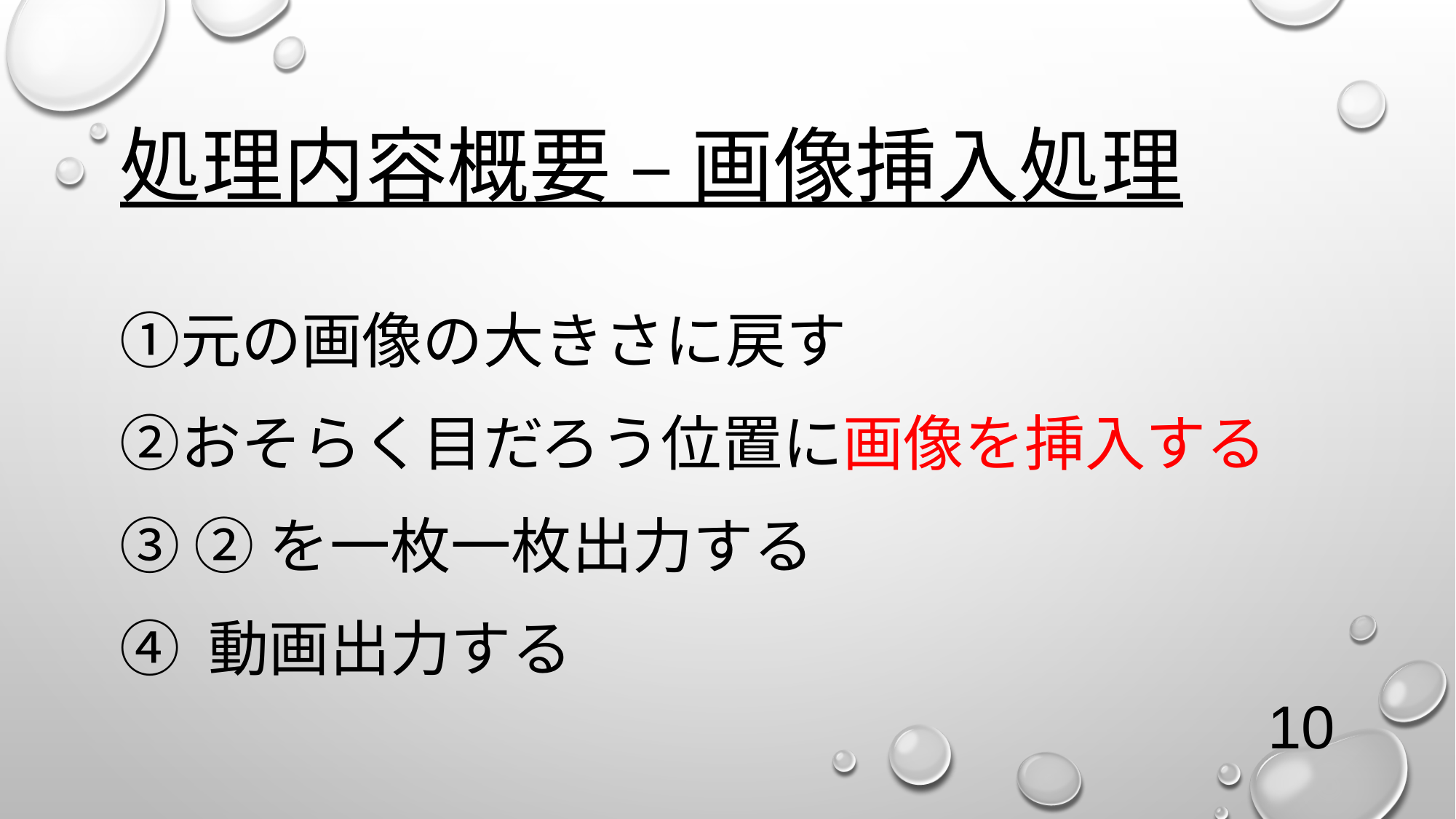

# 処理内容概要 – 画像挿入処理
元の画像の大きさに戻す
おそらく目だろう位置に画像を挿入する
 ②を一枚一枚出力する
 動画出力する

10